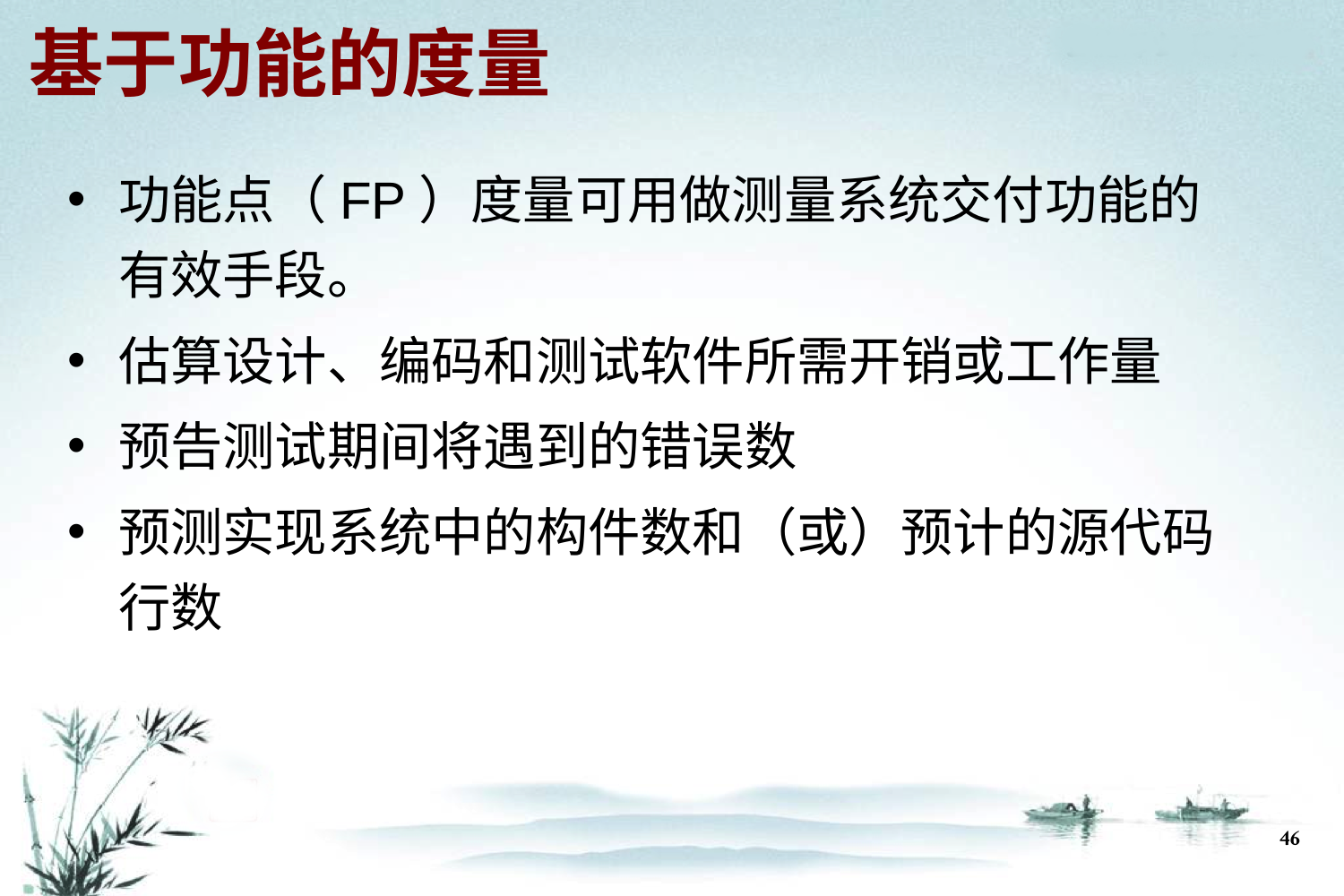

# 基于功能的度量
功能点（FP）度量可用做测量系统交付功能的有效手段。
估算设计、编码和测试软件所需开销或工作量
预告测试期间将遇到的错误数
预测实现系统中的构件数和（或）预计的源代码行数
46